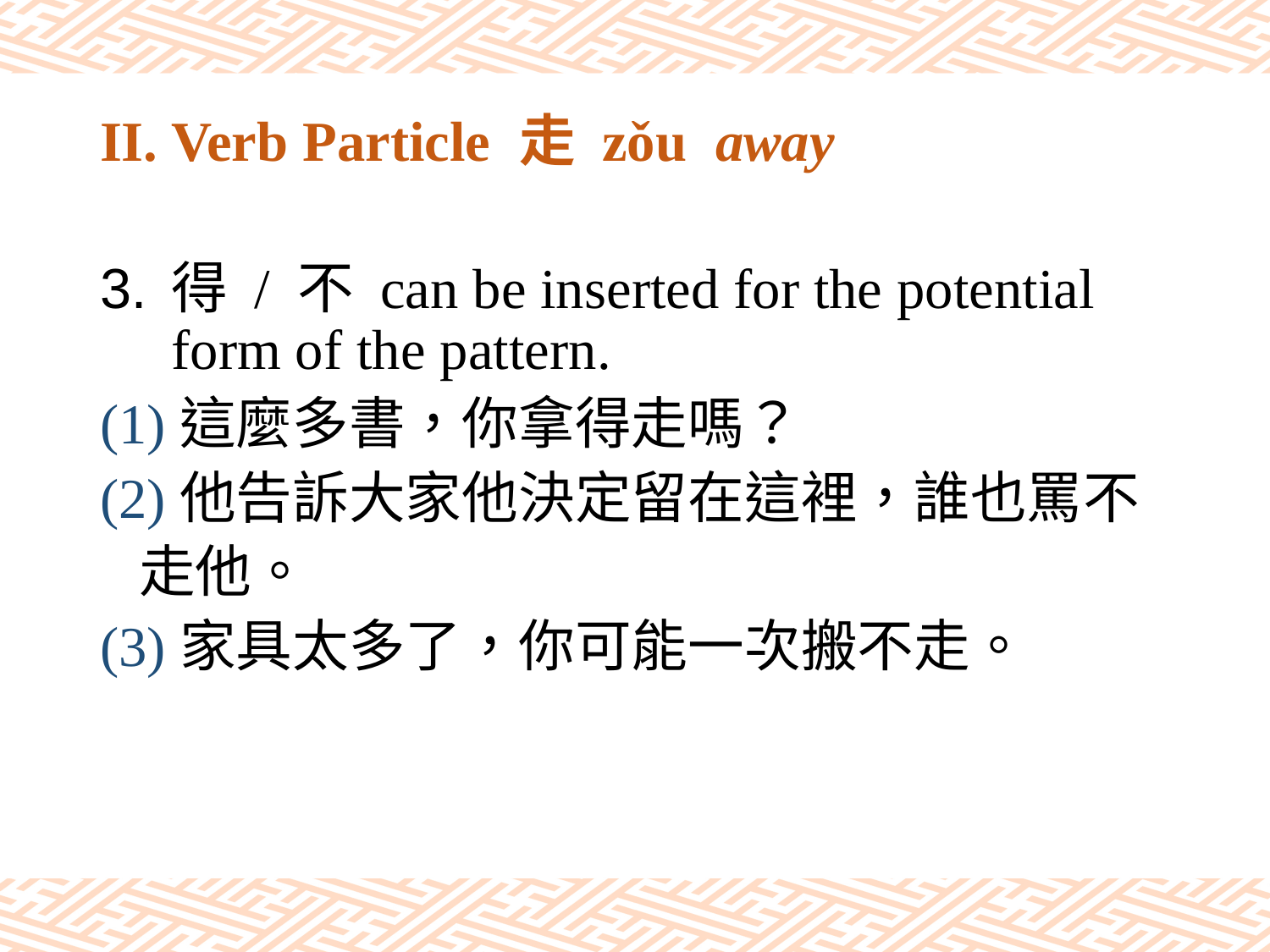

# II. Verb Particle 走 zǒu  away
得 / 不 can be inserted for the potential form of the pattern.
(1)這麼多書，你拿得走嗎？
(2)他告訴大家他決定留在這裡，誰也罵不
  走他。
(3)家具太多了，你可能一次搬不走。